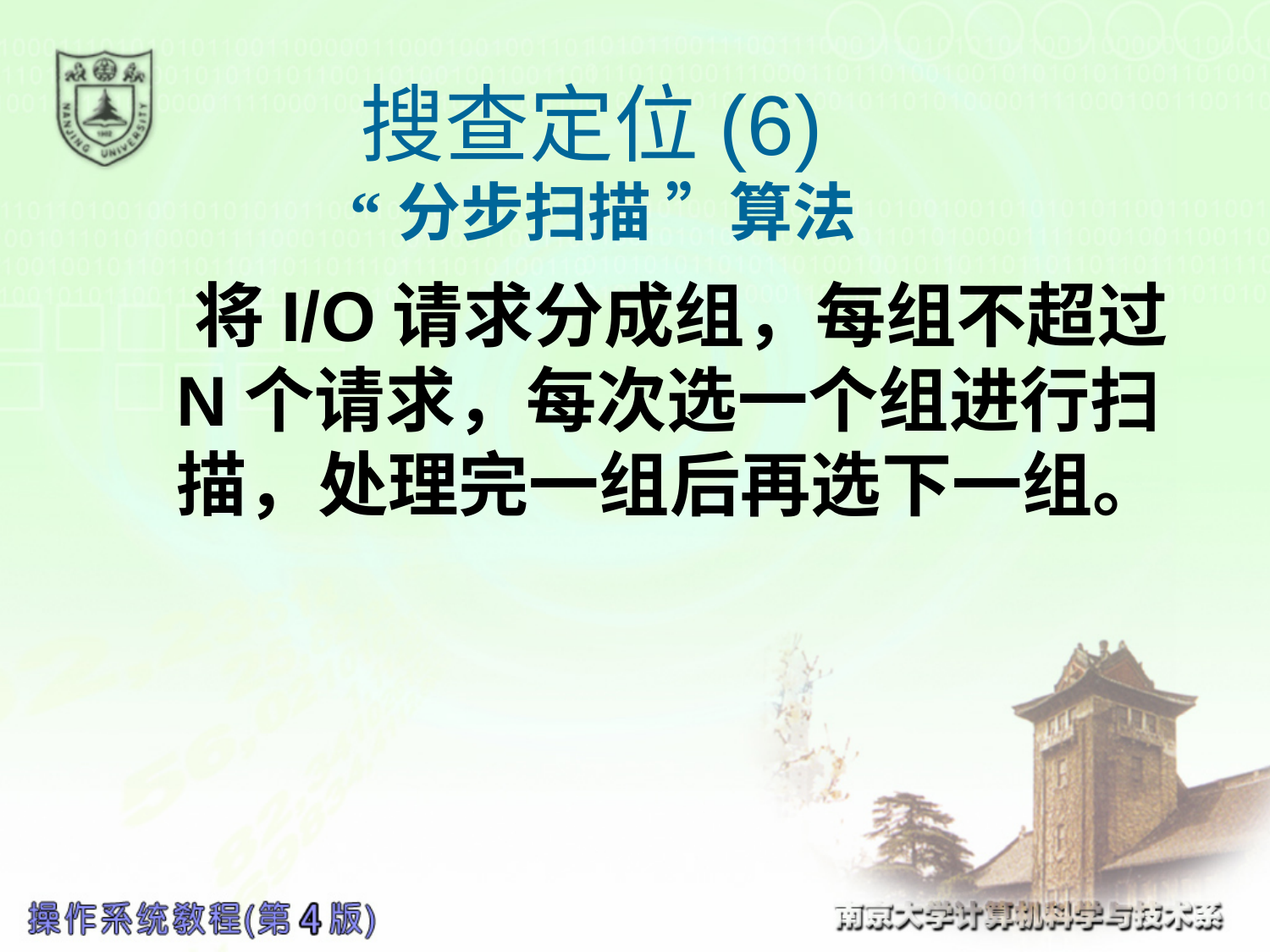

# 搜查定位(6) “分步扫描 ”算法
   将I/O请求分成组，每组不超过N个请求，每次选一个组进行扫描，处理完一组后再选下一组。